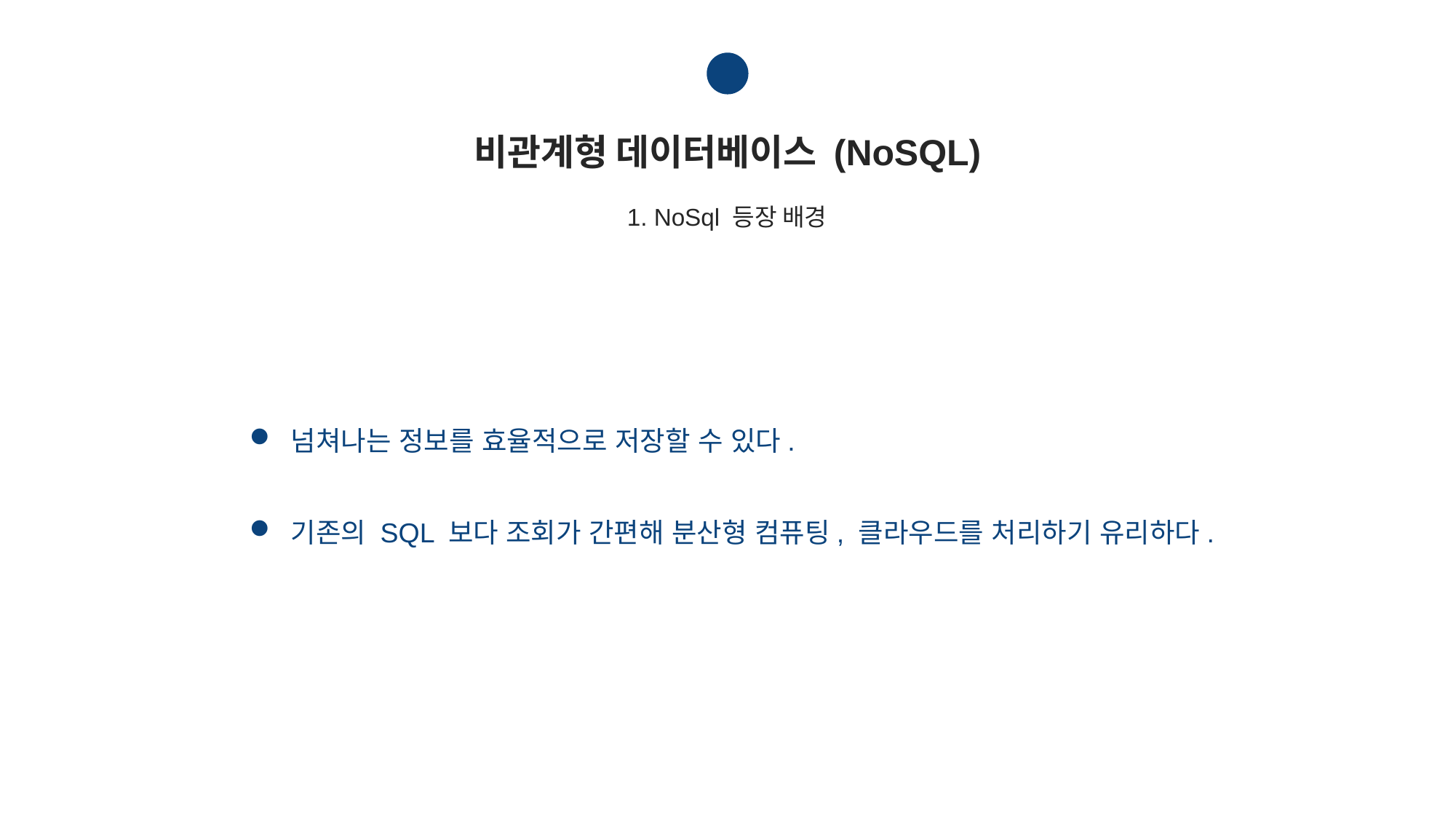

3
비관계형 데이터베이스 (NoSQL)
1. NoSql 등장 배경
 넘쳐나는 정보를 효율적으로 저장할 수 있다.

 기존의 SQL 보다 조회가 간편해 분산형 컴퓨팅, 클라우드를 처리하기 유리하다.